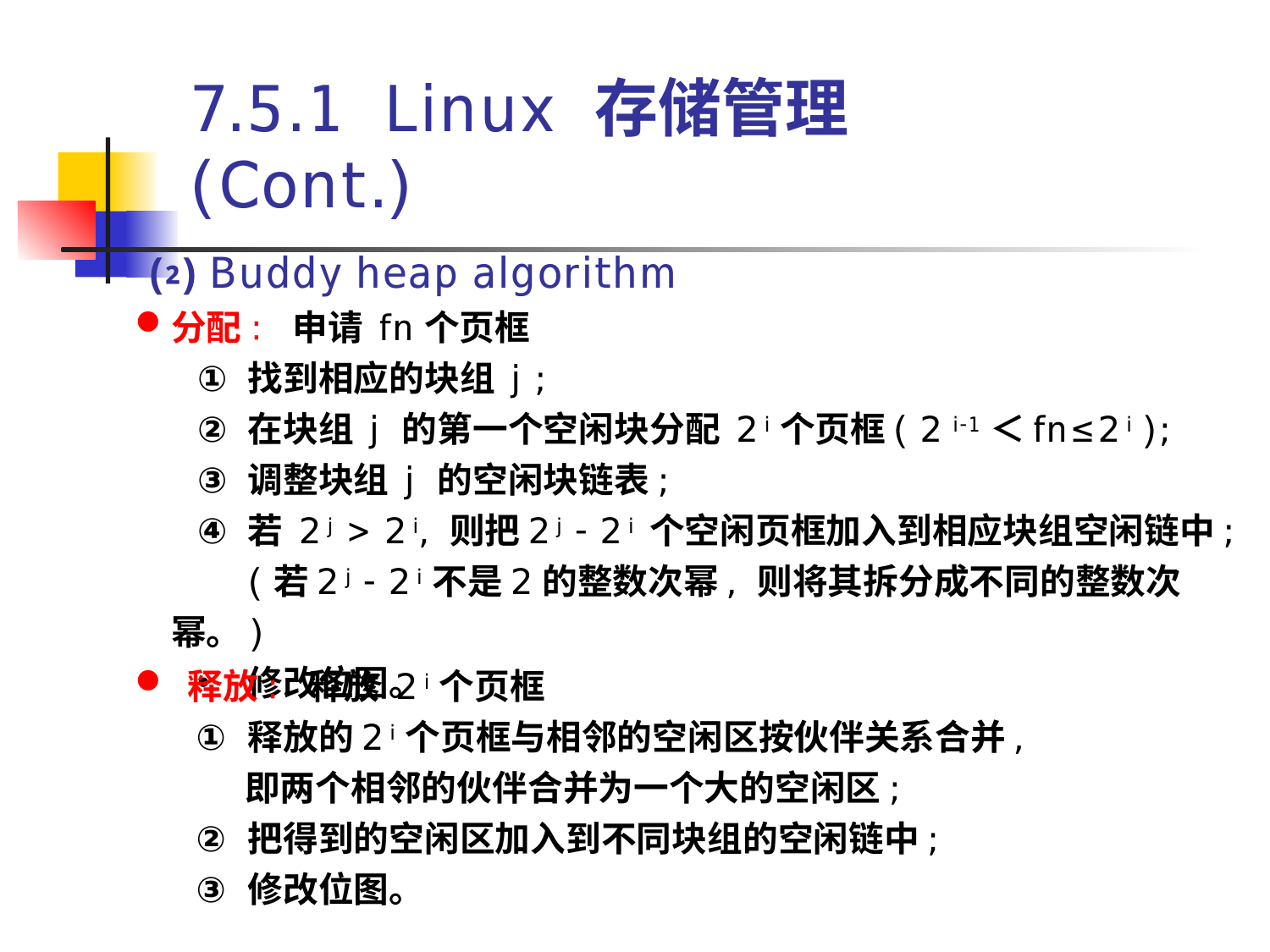

7.5.1  Linux 存储管理(Cont.)
 ⑵ Buddy heap algorithm
分配:  申请 fn个页框
找到相应的块组 j ;
在块组 j 的第一个空闲块分配 2 i个页框( 2 i-1＜fn≤2 i );
调整块组 j 的空闲块链表;
若 2 j > 2 i, 则把2 j - 2 i 个空闲页框加入到相应块组空闲链中;
           (若2 j - 2 i不是2的整数次幂, 则将其拆分成不同的整数次幂。)
修改位图。
 释放:  释放 2 i个页框
释放的2 i个页框与相邻的空闲区按伙伴关系合并,
     即两个相邻的伙伴合并为一个大的空闲区;
把得到的空闲区加入到不同块组的空闲链中;
修改位图。